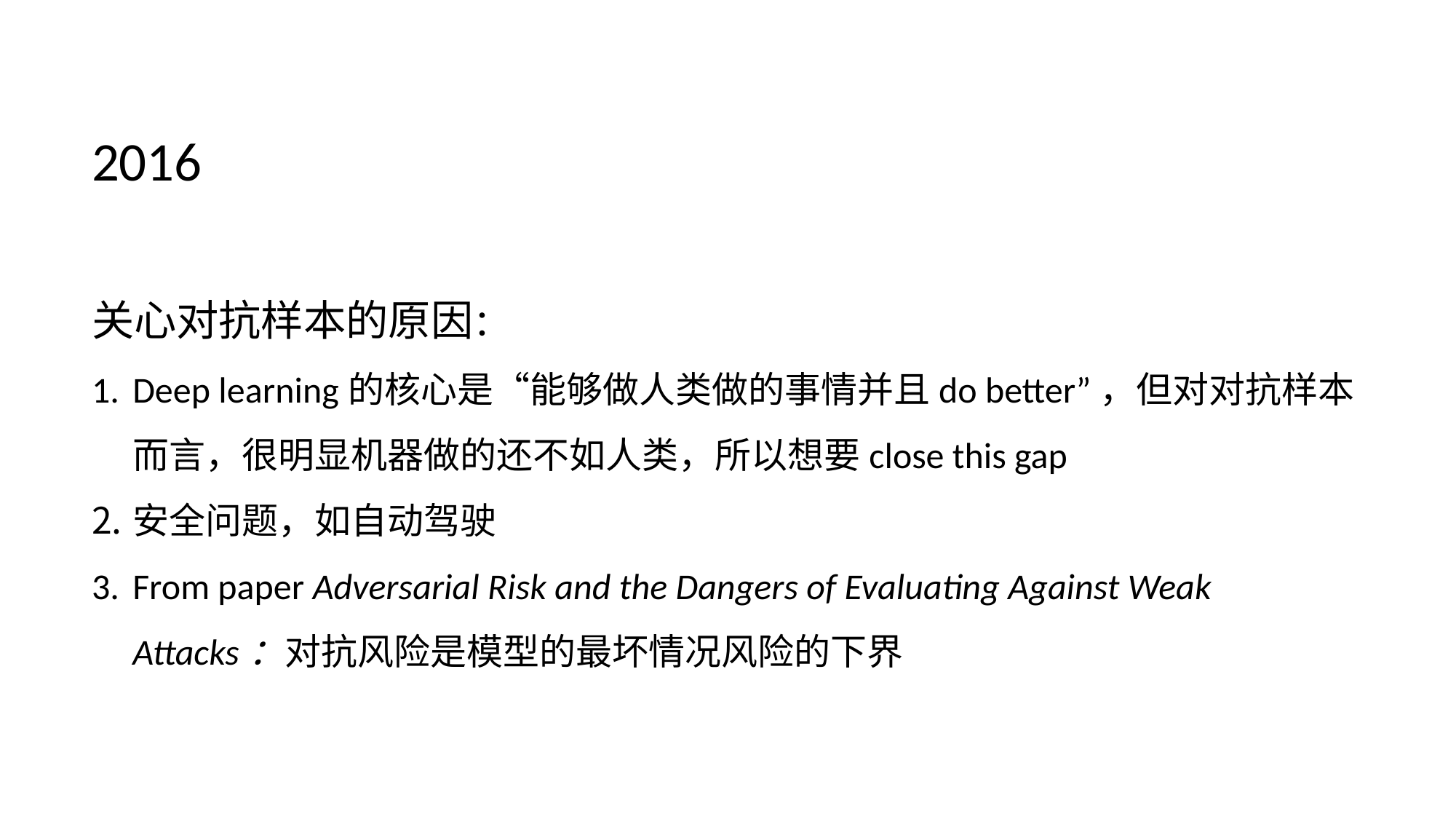

2016

关心对抗样本的原因：
Deep learning的核心是“能够做人类做的事情并且do better”，但对对抗样本而言，很明显机器做的还不如人类，所以想要close this gap
安全问题，如自动驾驶
From paper Adversarial Risk and the Dangers of Evaluating Against Weak Attacks：对抗风险是模型的最坏情况风险的下界